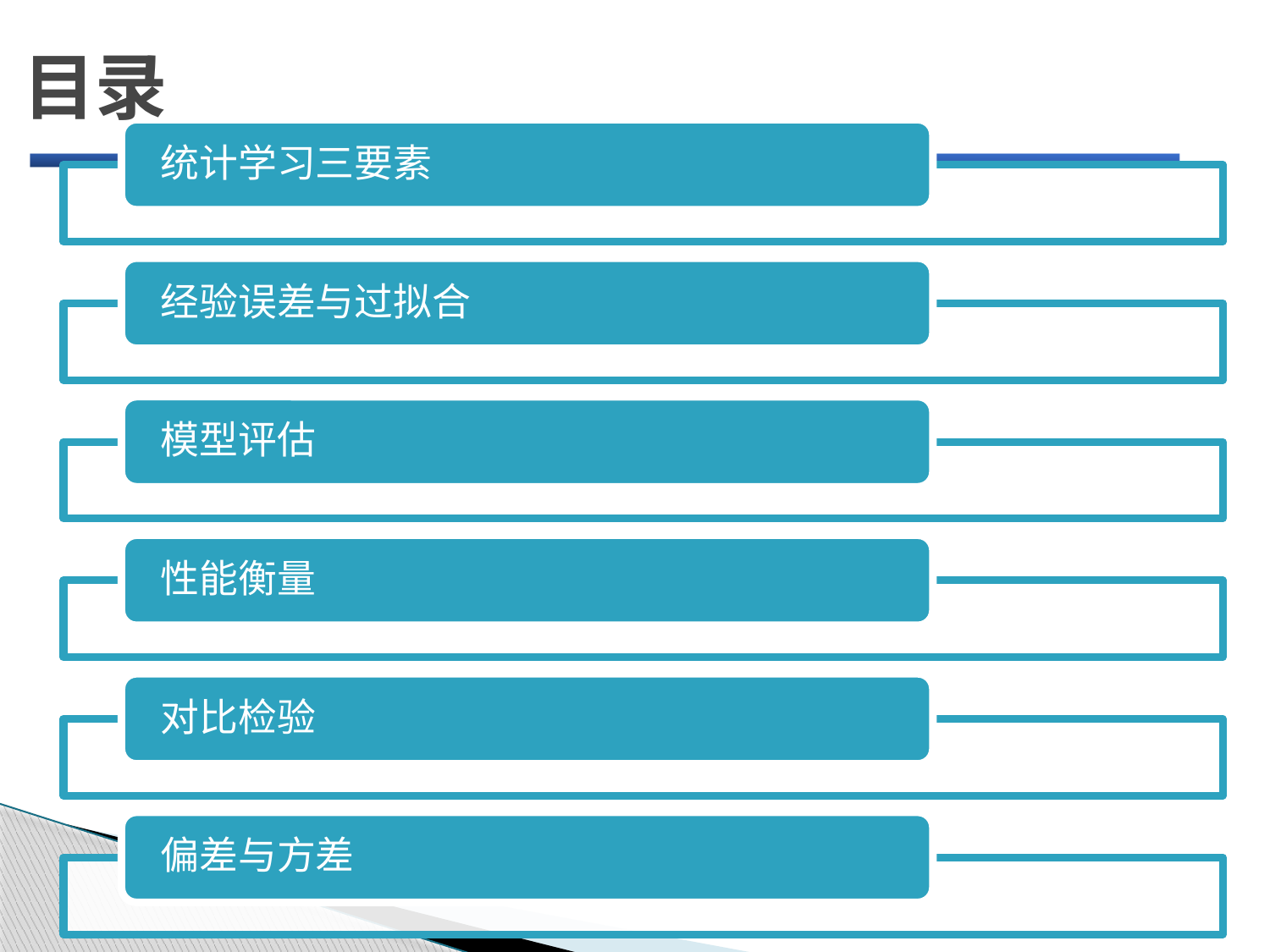

# 目录
统计学习三要素
经验误差与过拟合
模型评估
性能衡量
对比检验
偏差与方差